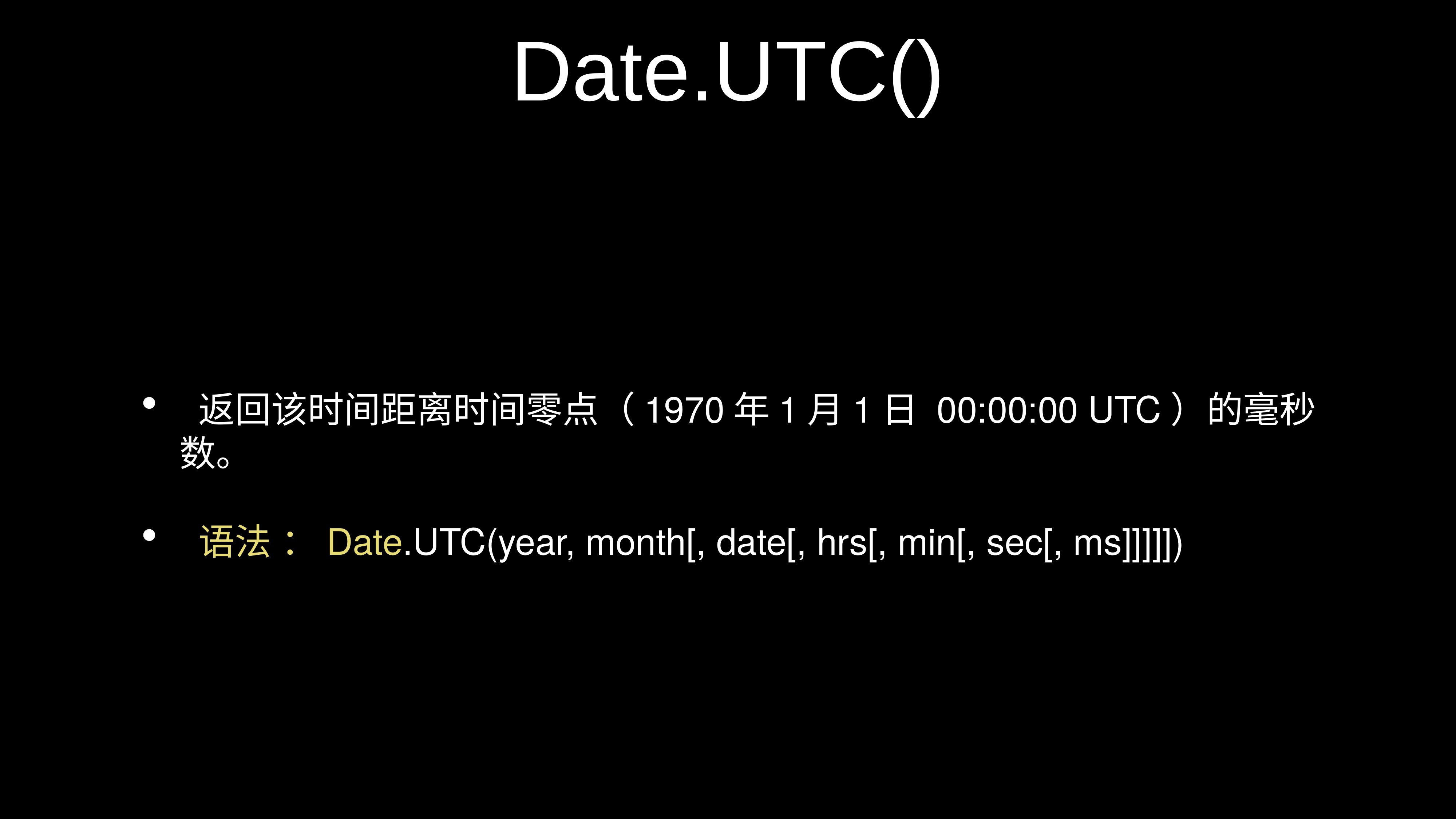

# Date.UTC()
 返回该时间距离时间零点（1970年1月1日 00:00:00 UTC）的毫秒数。
 语法 ：Date.UTC(year, month[, date[, hrs[, min[, sec[, ms]]]]])